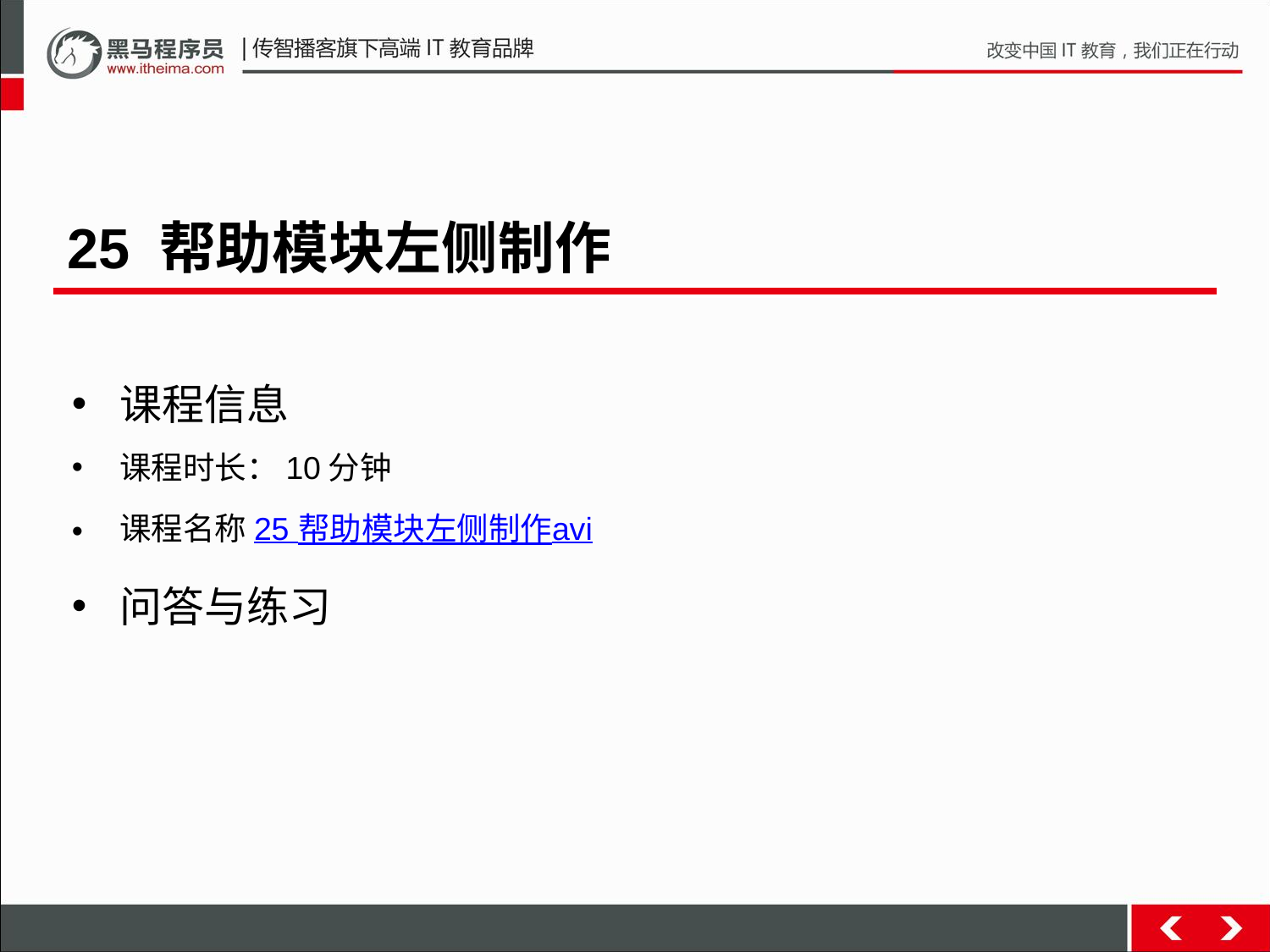

25 帮助模块左侧制作
课程信息
课程时长：10分钟
课程名称25 帮助模块左侧制作avi
问答与练习